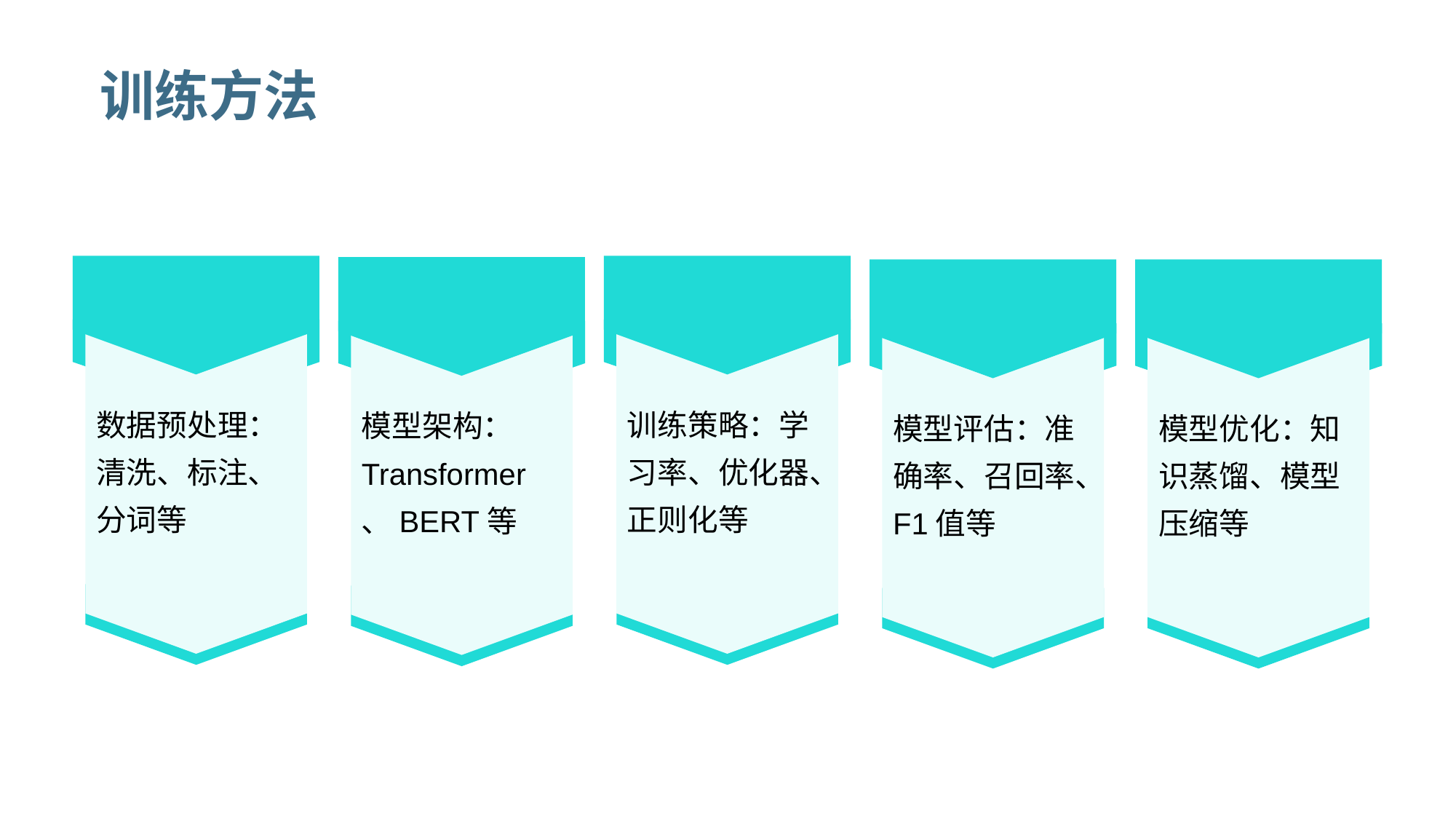

# 训练方法

数据预处理：清洗、标注、分词等
训练策略：学习率、优化器、正则化等
模型架构：Transformer、BERT等
模型评估：准确率、召回率、F1值等
模型优化：知识蒸馏、模型压缩等